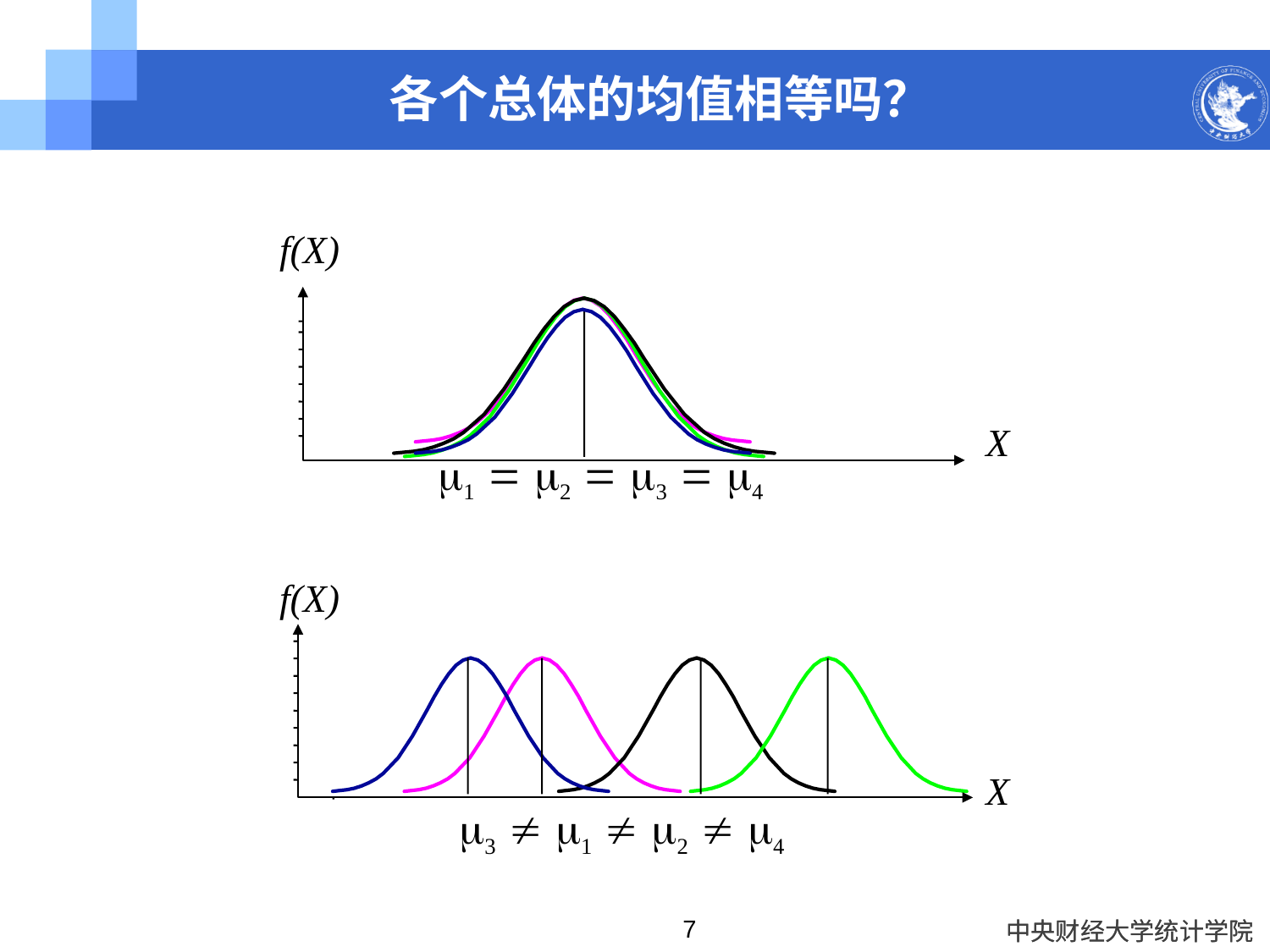

# 各个总体的均值相等吗？

f(X)

X
μ1 = μ2 = μ3 = μ4

f(X)

X
μ3 ≠ μ1 ≠ μ2 ≠ μ4
7